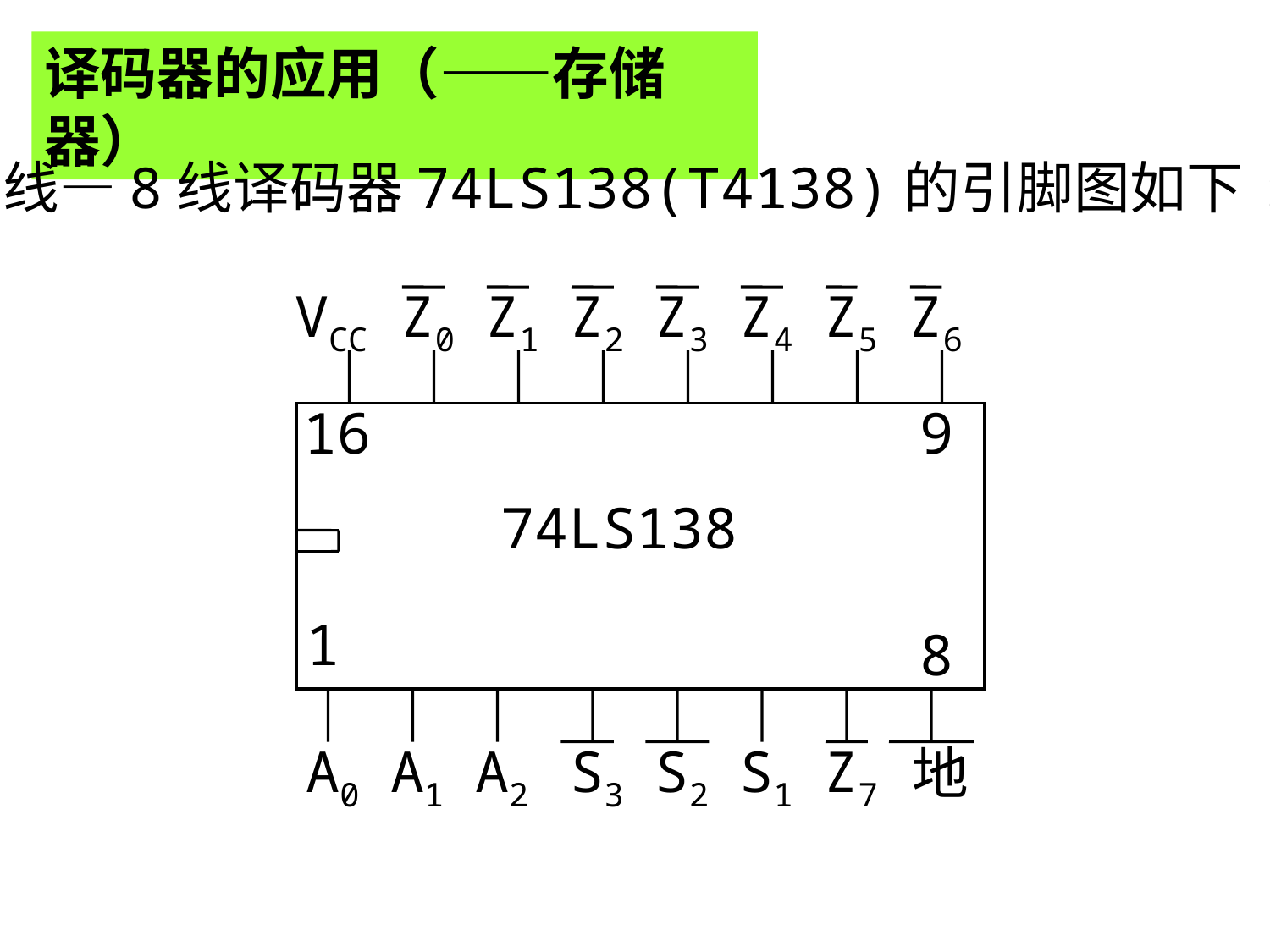

译码器的应用（——存储器）
3线—8线译码器74LS138(T4138)的引脚图如下:
VCC
Z0
Z1
Z2
Z3
Z4
Z5
Z6

16
9

74LS138

1
8

A0
A1
A2
S3
S2
S1
Z7
地

25